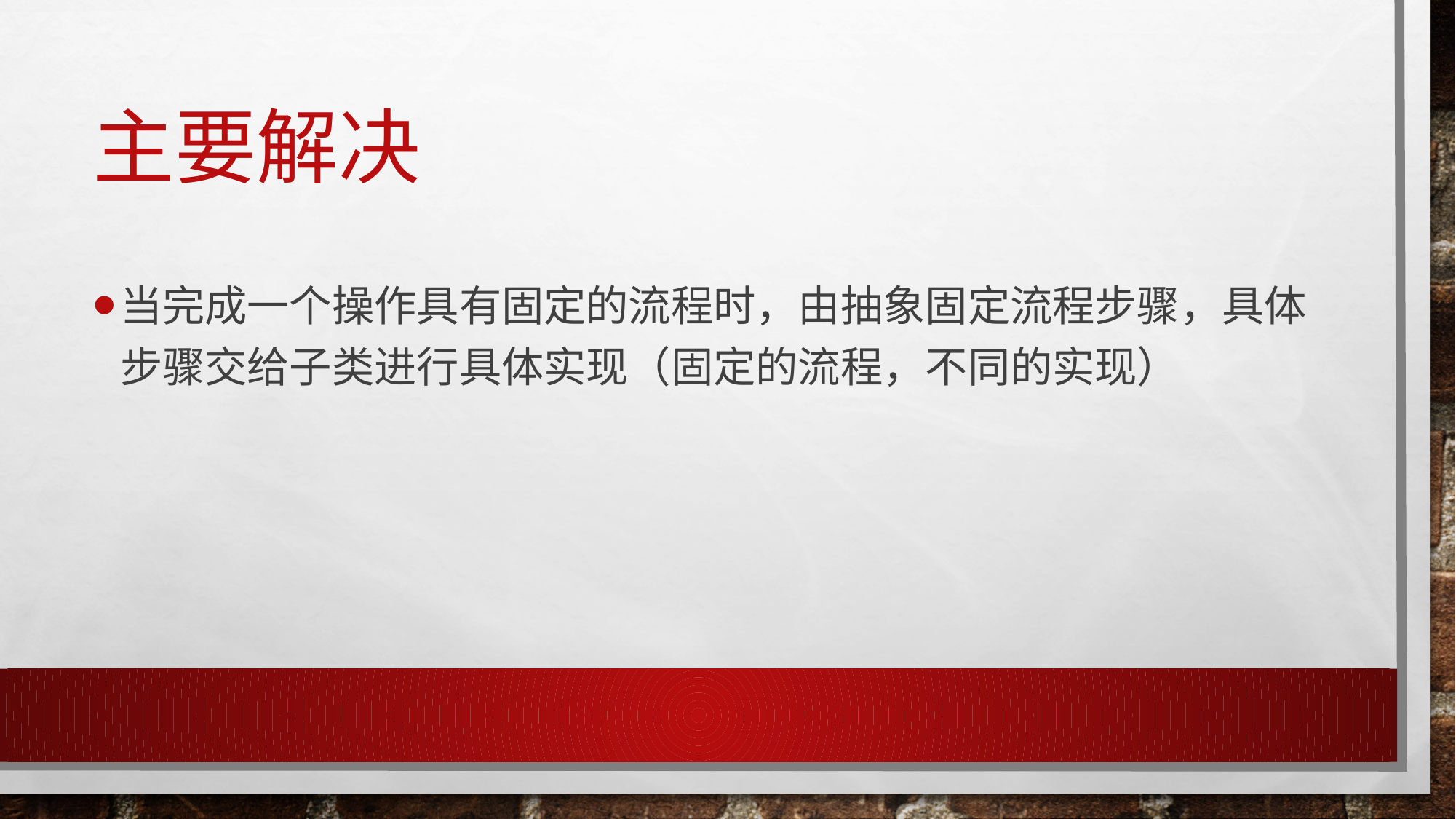

# 主要解决
当完成一个操作具有固定的流程时，由抽象固定流程步骤，具体步骤交给子类进行具体实现（固定的流程，不同的实现）